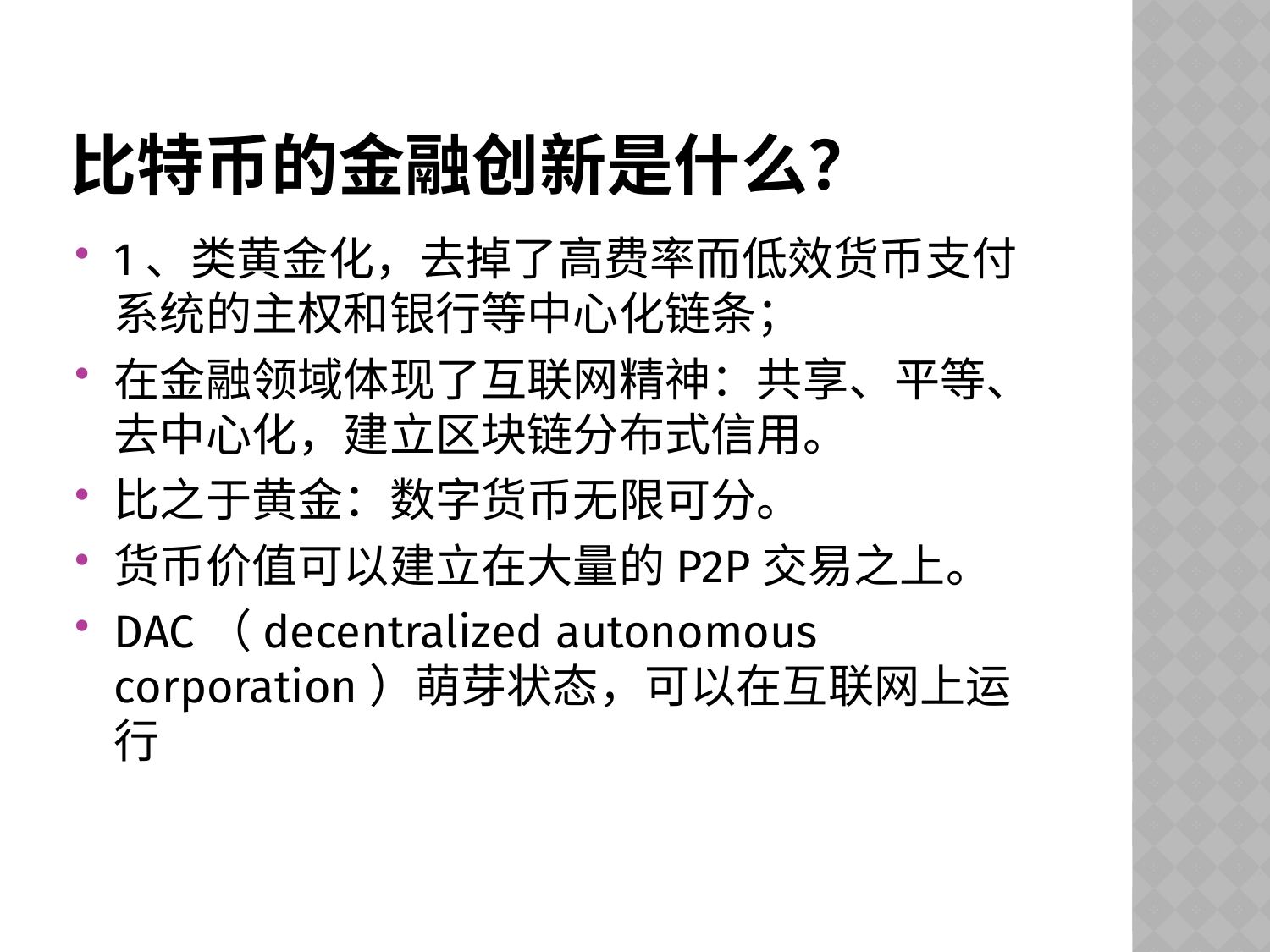

# 比特币的金融创新是什么？
1、类黄金化，去掉了高费率而低效货币支付系统的主权和银行等中心化链条；
在金融领域体现了互联网精神：共享、平等、去中心化，建立区块链分布式信用。
比之于黄金：数字货币无限可分。
货币价值可以建立在大量的P2P交易之上。
DAC（decentralized autonomous corporation）萌芽状态，可以在互联网上运行